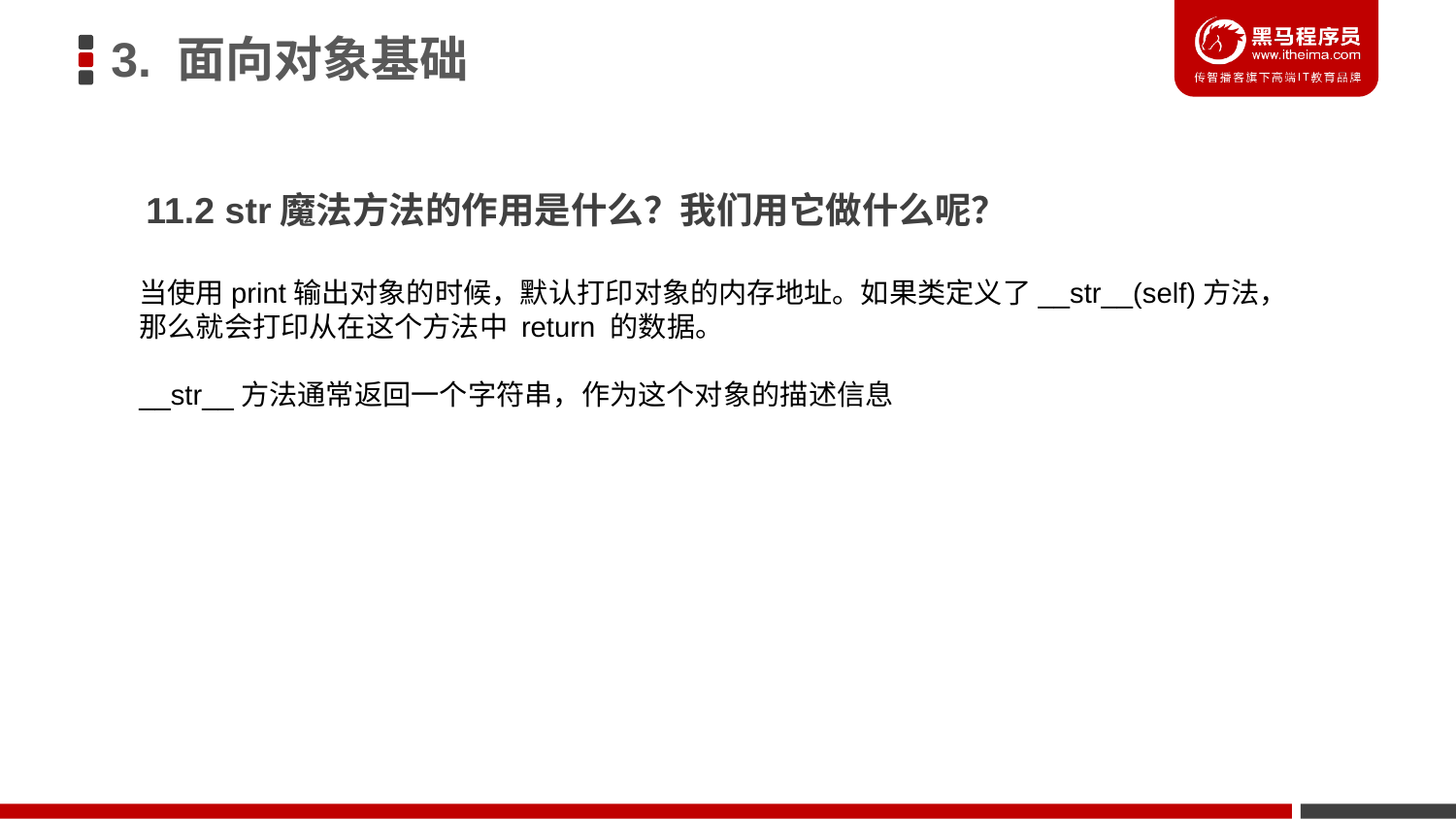

3. 面向对象基础

11.2 str魔法方法的作用是什么？我们用它做什么呢？
当使用print输出对象的时候，默认打印对象的内存地址。如果类定义了__str__(self)方法，
那么就会打印从在这个方法中 return 的数据。

__str__方法通常返回一个字符串，作为这个对象的描述信息